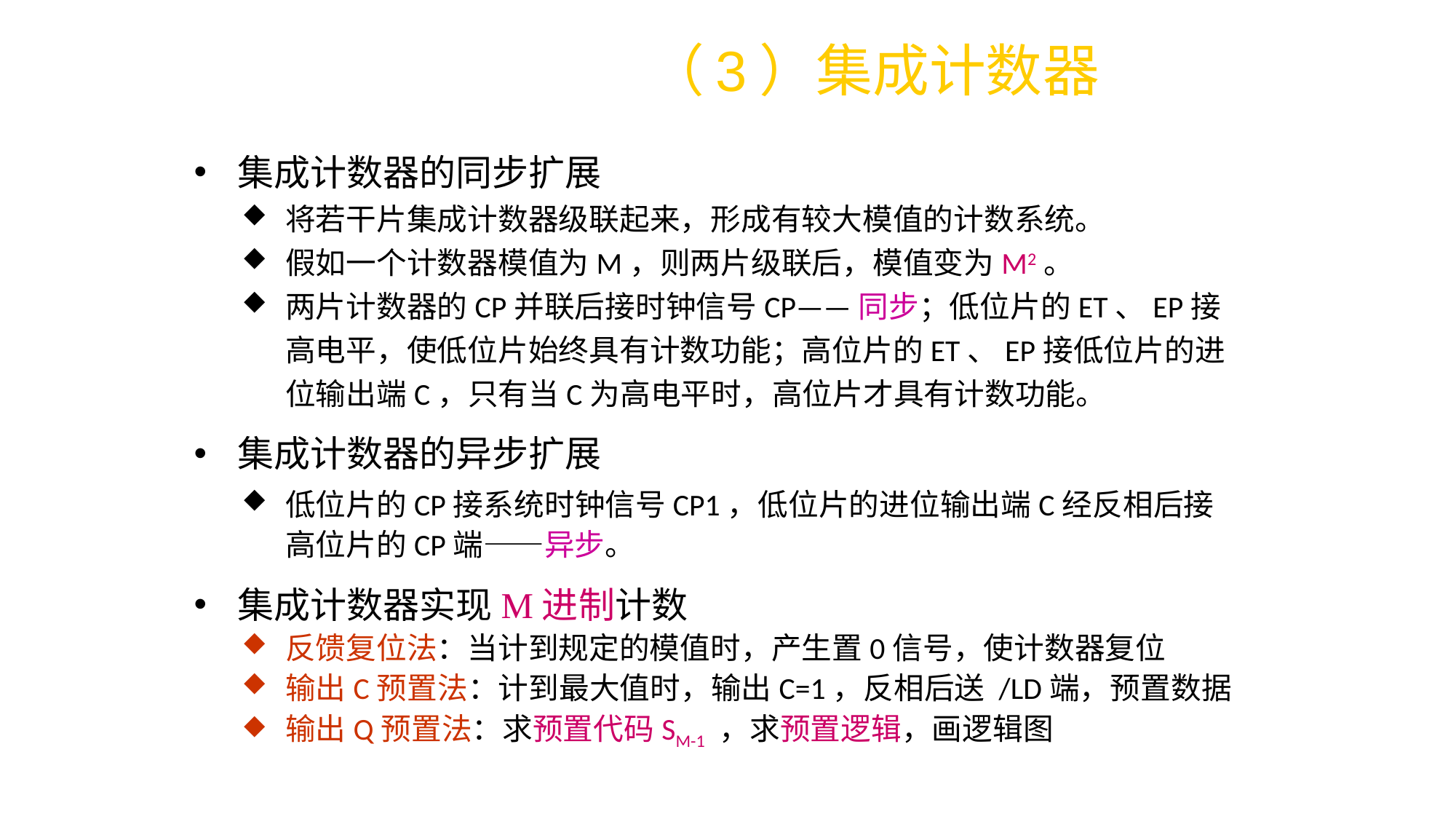

（3）集成计数器
集成计数器的同步扩展
将若干片集成计数器级联起来，形成有较大模值的计数系统。
假如一个计数器模值为M，则两片级联后，模值变为M2。
两片计数器的CP并联后接时钟信号CP——同步；低位片的ET、EP接高电平，使低位片始终具有计数功能；高位片的ET、EP接低位片的进位输出端C，只有当C为高电平时，高位片才具有计数功能。
集成计数器的异步扩展
低位片的CP接系统时钟信号CP1，低位片的进位输出端C经反相后接高位片的CP端——异步。
集成计数器实现M进制计数
反馈复位法：当计到规定的模值时，产生置0信号，使计数器复位
输出C预置法：计到最大值时，输出C=1，反相后送 /LD端，预置数据
输出Q预置法：求预置代码SM-1 ，求预置逻辑，画逻辑图